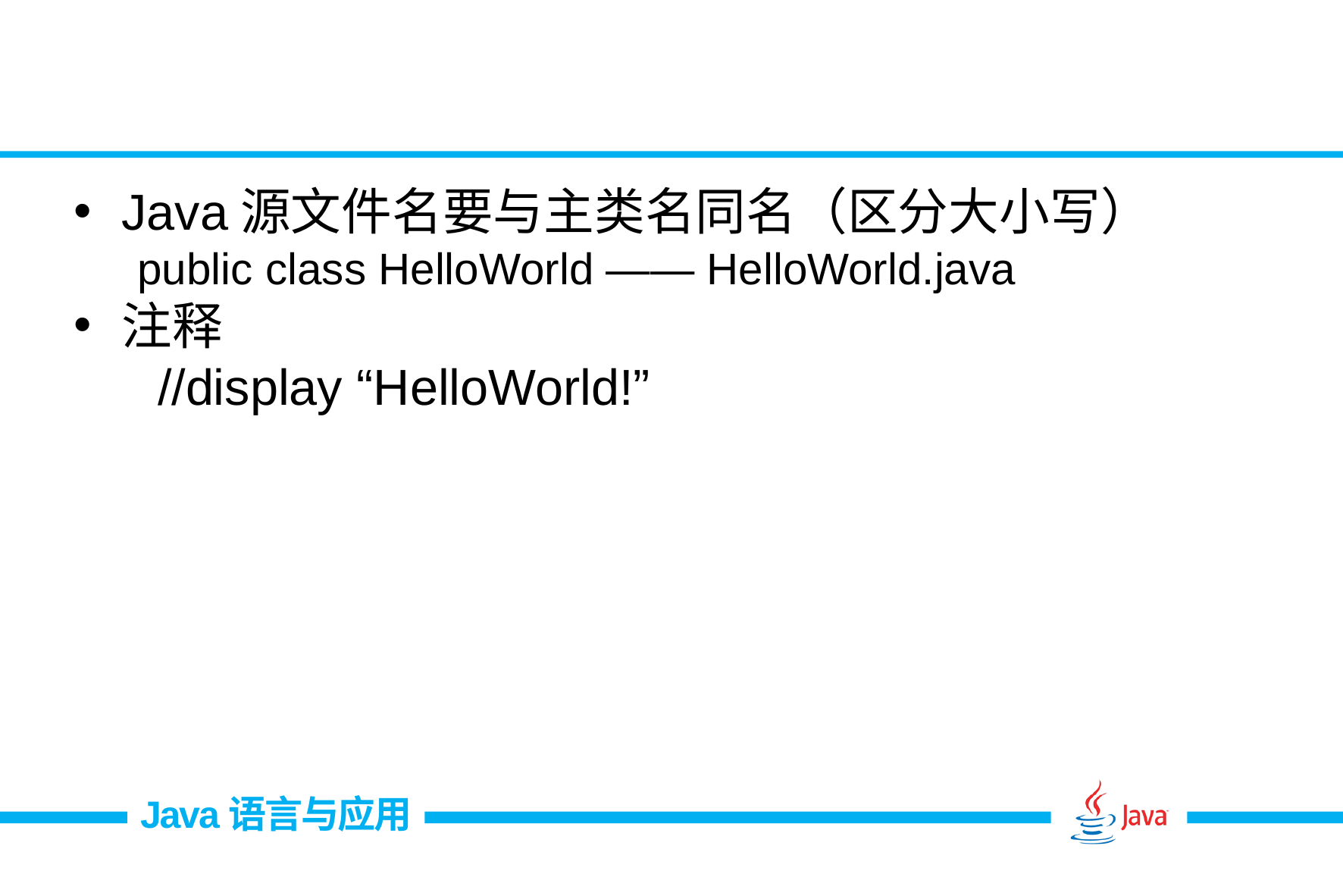

Java源文件名要与主类名同名（区分大小写）
public class HelloWorld —— HelloWorld.java
注释
      //display “HelloWorld!”